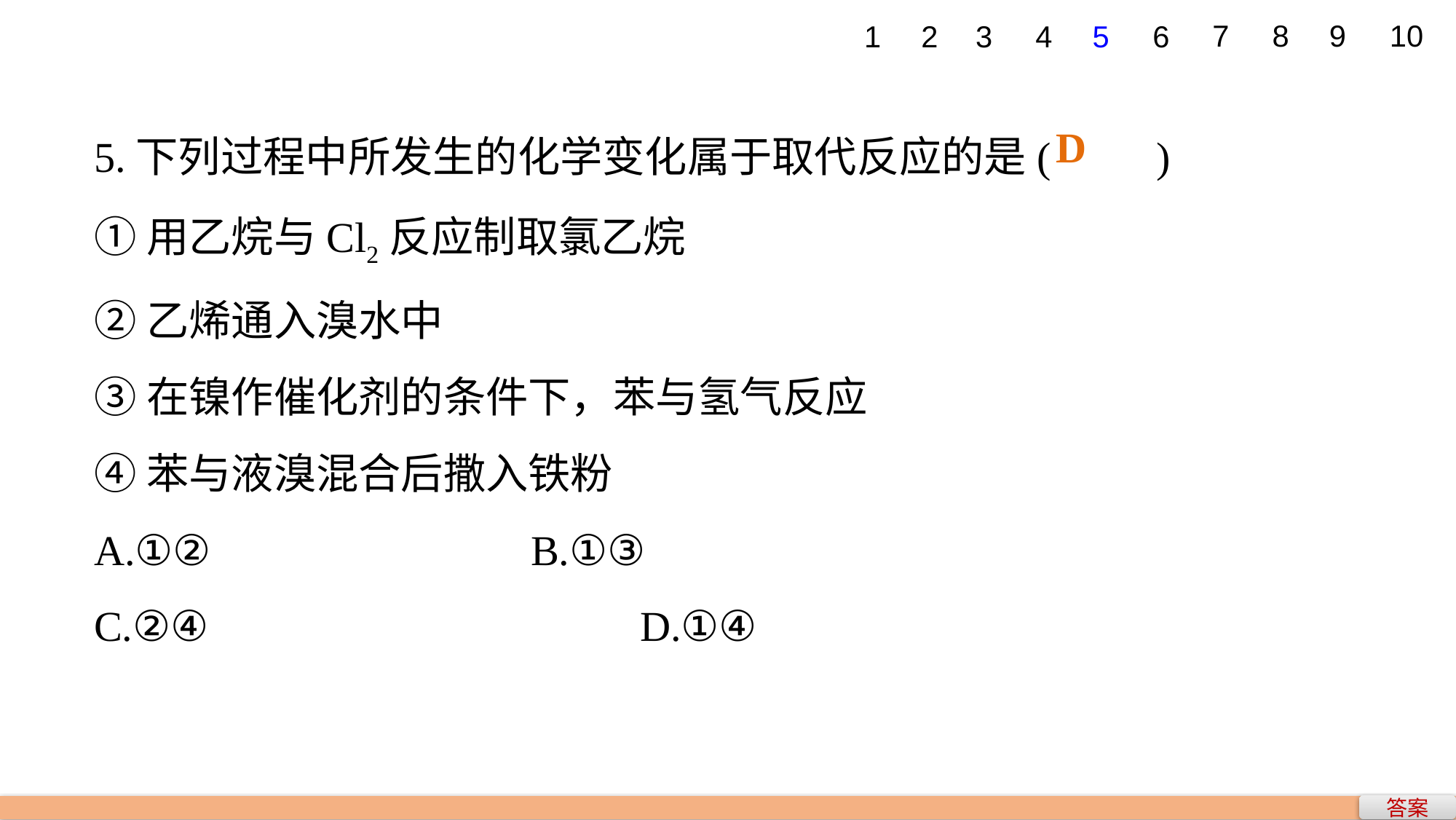

7
8
9
10
1
2
3
4
5
6
5.下列过程中所发生的化学变化属于取代反应的是(　　)
①用乙烷与Cl2反应制取氯乙烷
②乙烯通入溴水中
③在镍作催化剂的条件下，苯与氢气反应
④苯与液溴混合后撒入铁粉
A.①②  			B.①③
C.②④  				D.①④
D
答案